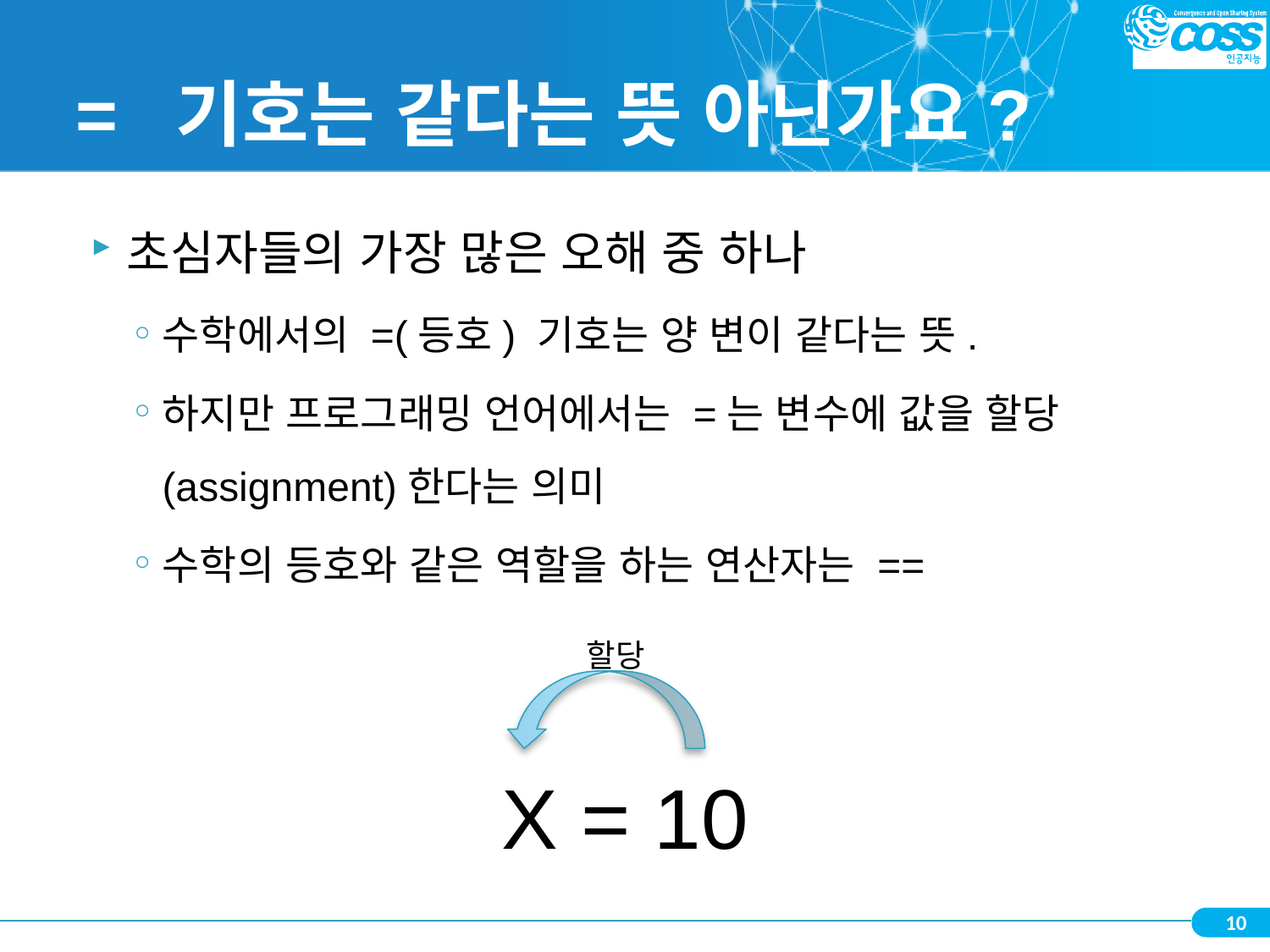

# =  기호는 같다는 뜻 아닌가요?
초심자들의 가장 많은 오해 중 하나
수학에서의 =(등호) 기호는 양 변이 같다는 뜻.
하지만 프로그래밍 언어에서는 =는 변수에 값을 할당(assignment)한다는 의미
수학의 등호와 같은 역할을 하는 연산자는 ==

할당
 X = 10